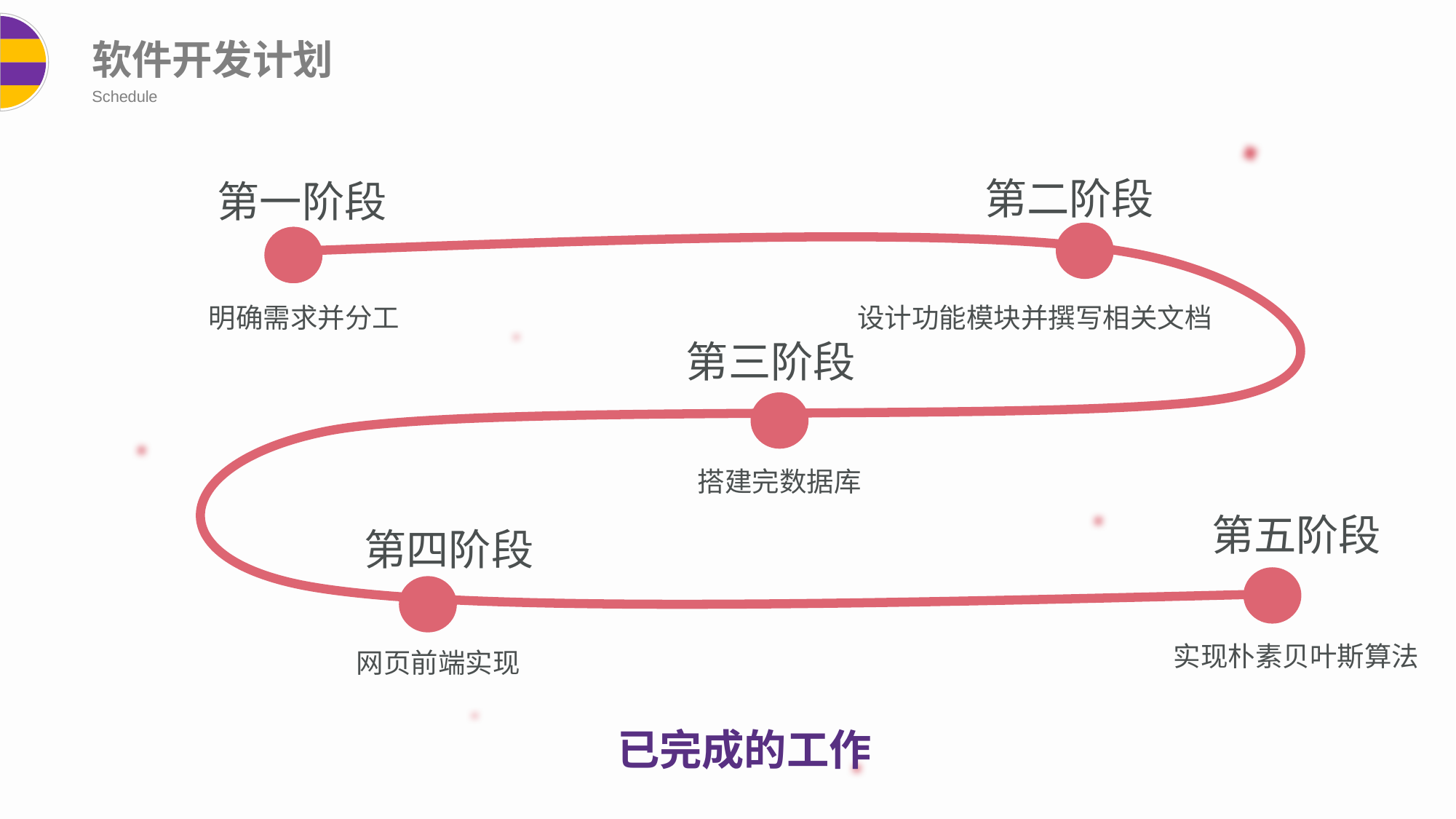

软件开发计划

Schedule

第二阶段
第一阶段

设计功能模块并撰写相关文档
明确需求并分工

第三阶段

搭建完数据库
第五阶段

第四阶段

实现朴素贝叶斯算法
网页前端实现
已完成的工作